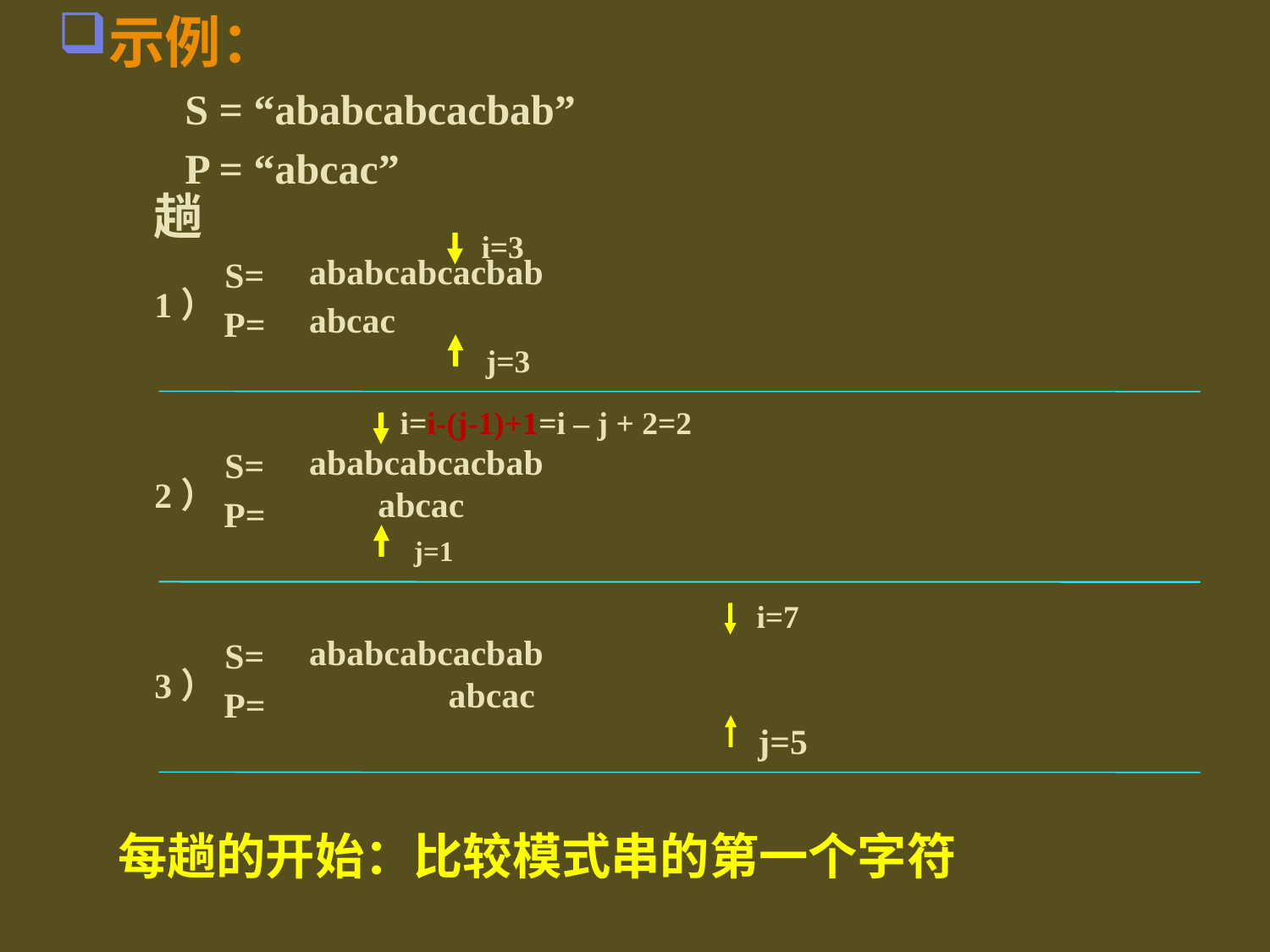

示例：
	S = “ababcabcacbab”
	P = “abcac”
趟
i=3
ababcabcacbab
S=
P=
1）
abcac
j=3

i=i-(j-1)+1=i – j + 2=2

ababcabcacbab
S=
P=
2）
abcac

j=1

i=7

ababcabcacbab
S=
P=
3）
abcac

j=5

每趟的开始：比较模式串的第一个字符